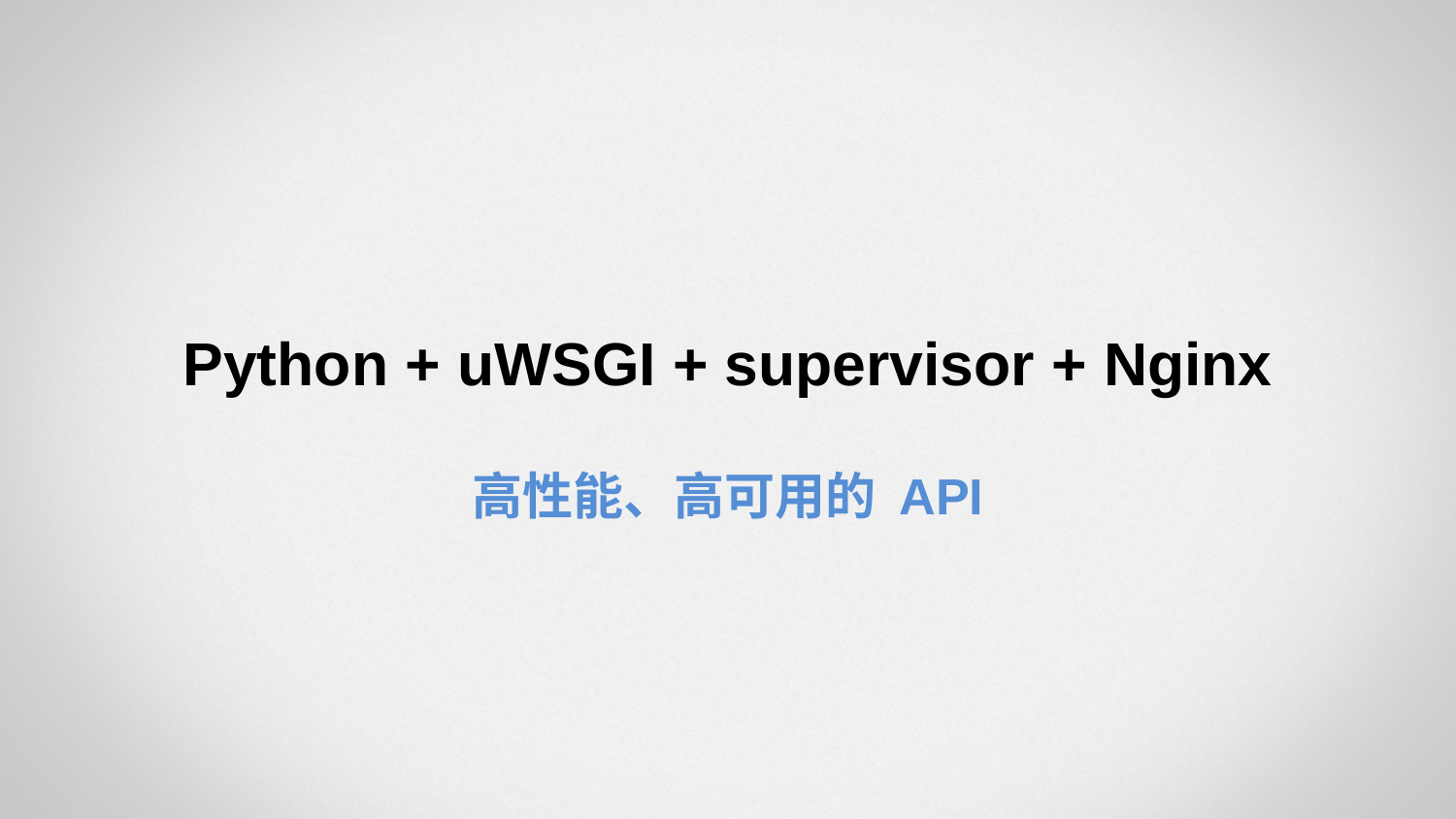

Python + uWSGI + supervisor + Nginx
高性能、高可用的 API